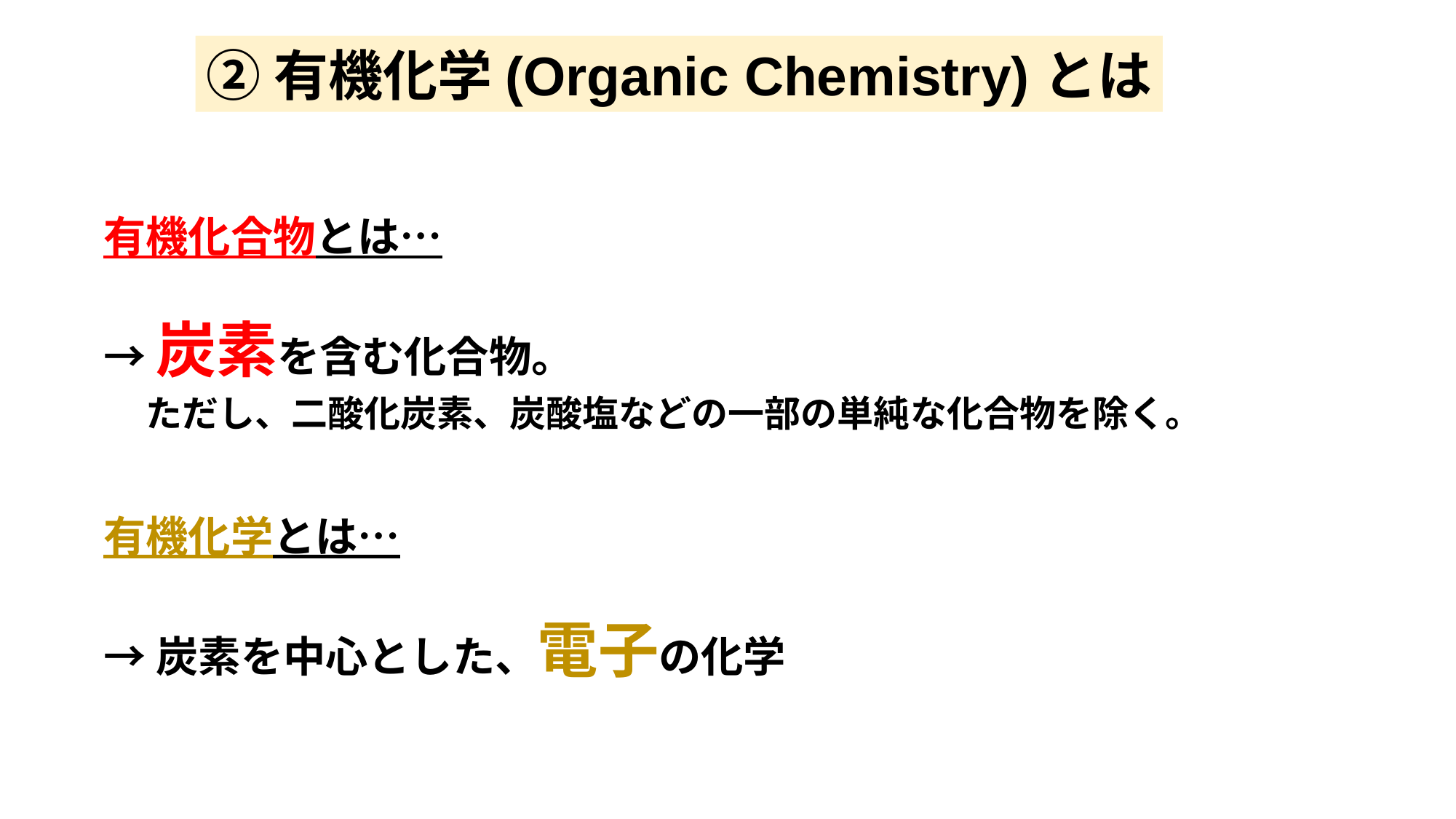

②有機化学(Organic Chemistry)とは
有機化合物とは…

→炭素を含む化合物。
　ただし、二酸化炭素、炭酸塩などの一部の単純な化合物を除く。
有機化学とは…

→炭素を中心とした、電子の化学